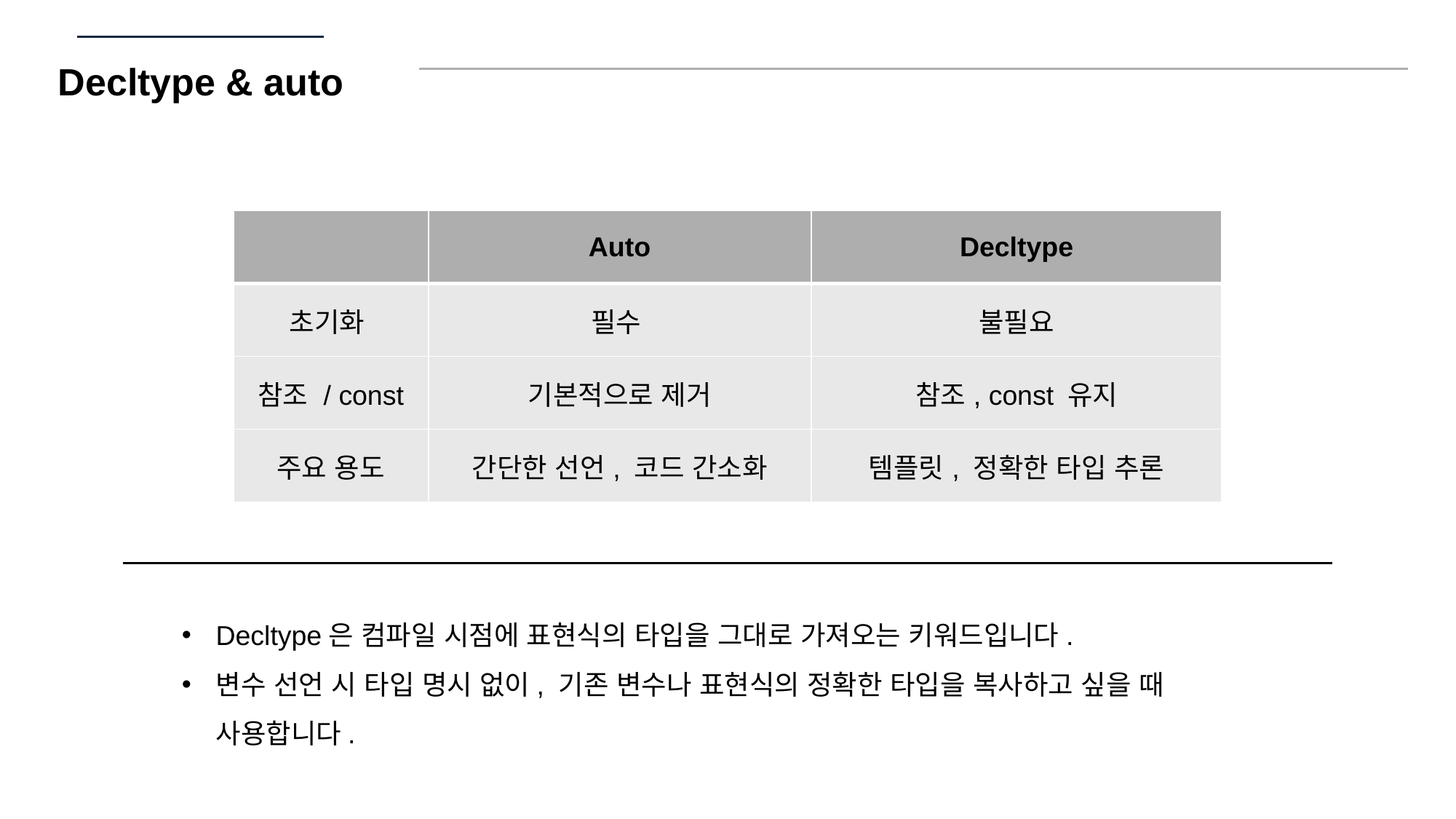

Decltype & auto
|  | Auto | Decltype |
| --- | --- | --- |
| 초기화 | 필수 | 불필요 |
| 참조 / const | 기본적으로 제거 | 참조, const 유지 |
| 주요 용도 | 간단한 선언, 코드 간소화 | 템플릿, 정확한 타입 추론 |
Decltype은 컴파일 시점에 표현식의 타입을 그대로 가져오는 키워드입니다.
변수 선언 시 타입 명시 없이, 기존 변수나 표현식의 정확한 타입을 복사하고 싶을 때 사용합니다.